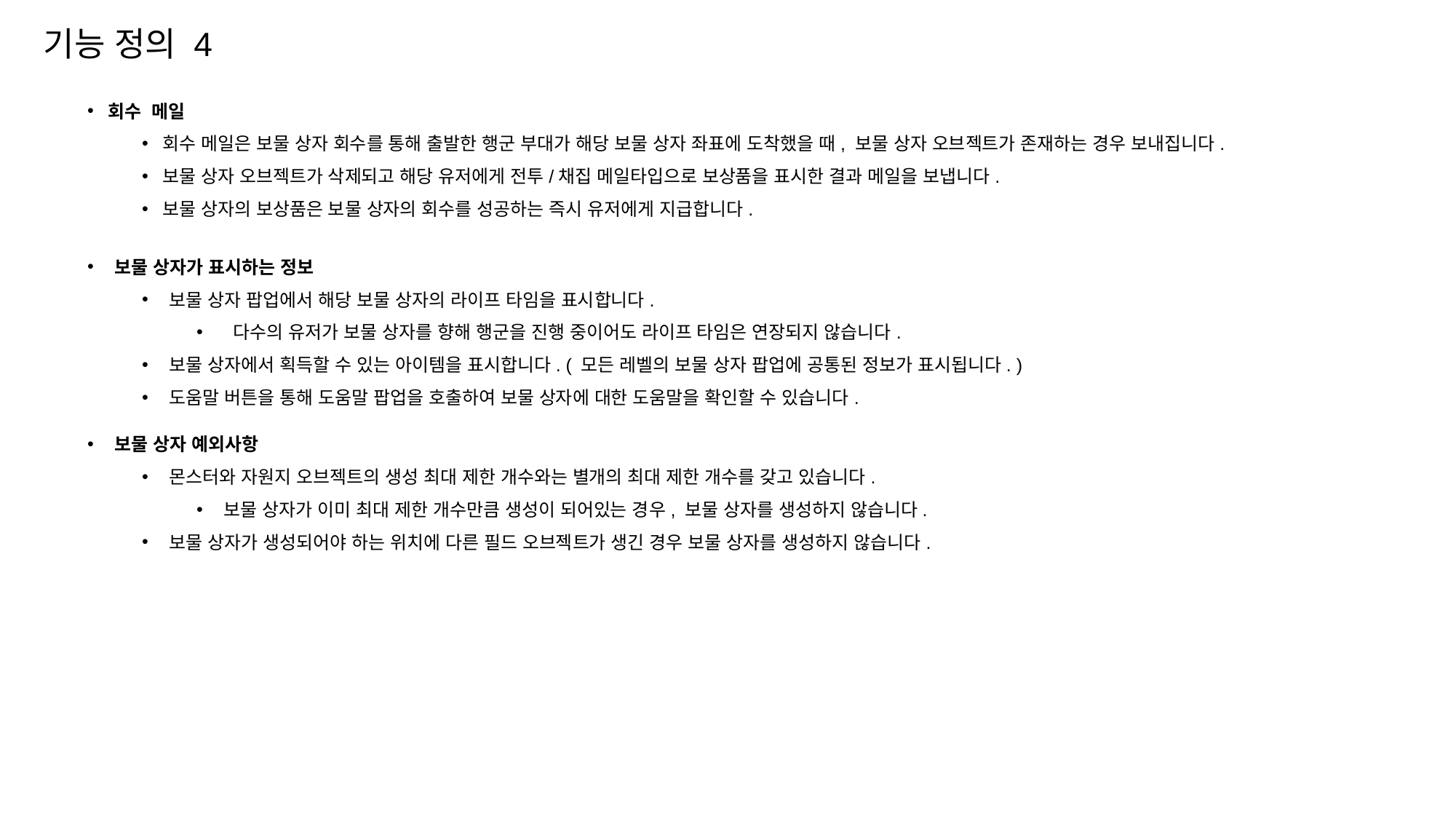

기능 정의 4
회수  메일
회수 메일은 보물 상자 회수를 통해 출발한 행군 부대가 해당 보물 상자 좌표에 도착했을 때, 보물 상자 오브젝트가 존재하는 경우 보내집니다.
보물 상자 오브젝트가 삭제되고 해당 유저에게 전투/채집 메일타입으로 보상품을 표시한 결과 메일을 보냅니다.
보물 상자의 보상품은 보물 상자의 회수를 성공하는 즉시 유저에게 지급합니다.
보물 상자가 표시하는 정보
보물 상자 팝업에서 해당 보물 상자의 라이프 타임을 표시합니다.
 다수의 유저가 보물 상자를 향해 행군을 진행 중이어도 라이프 타임은 연장되지 않습니다.
보물 상자에서 획득할 수 있는 아이템을 표시합니다. ( 모든 레벨의 보물 상자 팝업에 공통된 정보가 표시됩니다. )
도움말 버튼을 통해 도움말 팝업을 호출하여 보물 상자에 대한 도움말을 확인할 수 있습니다.

보물 상자 예외사항
몬스터와 자원지 오브젝트의 생성 최대 제한 개수와는 별개의 최대 제한 개수를 갖고 있습니다.
보물 상자가 이미 최대 제한 개수만큼 생성이 되어있는 경우, 보물 상자를 생성하지 않습니다.
보물 상자가 생성되어야 하는 위치에 다른 필드 오브젝트가 생긴 경우 보물 상자를 생성하지 않습니다.